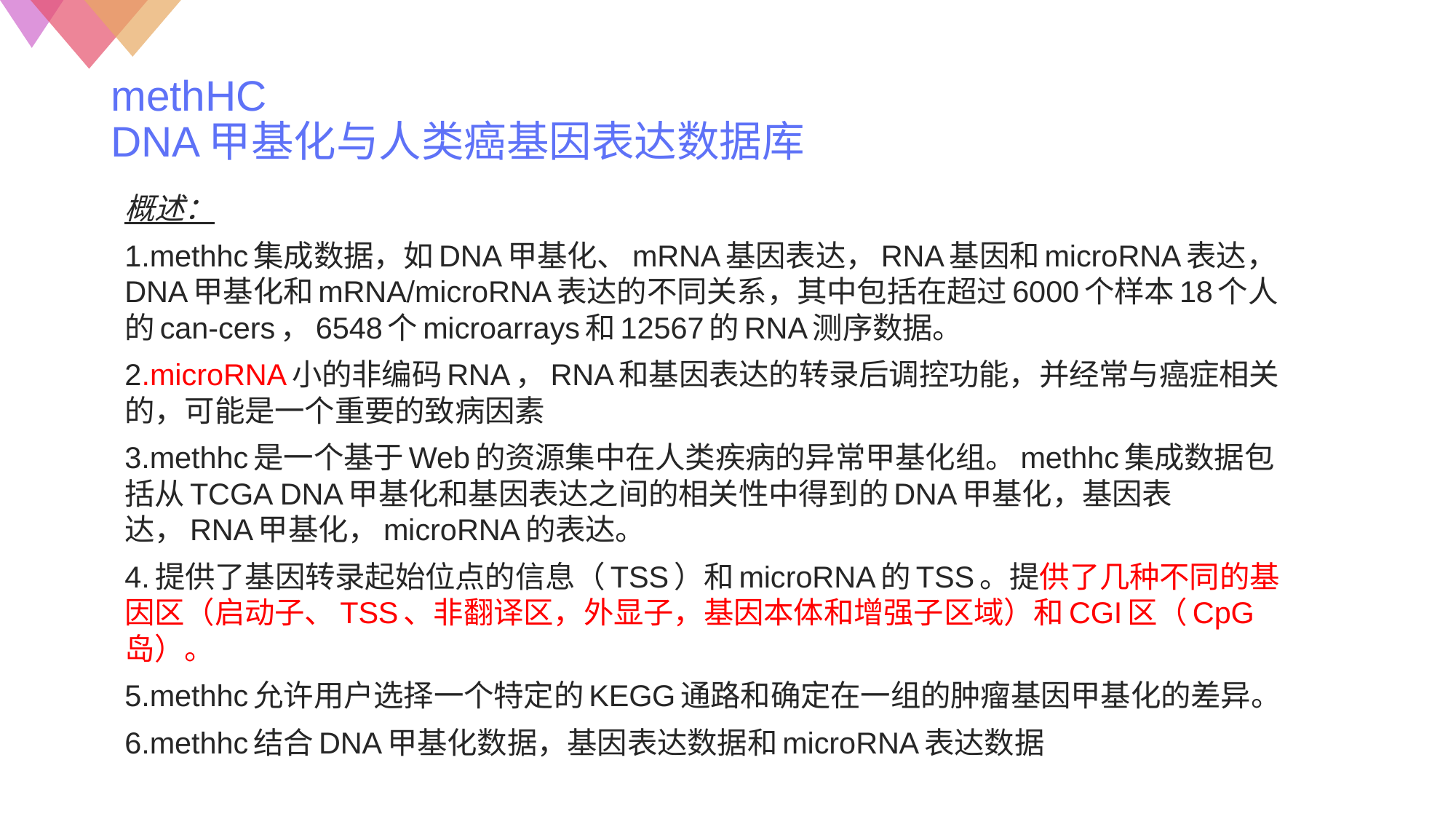

# methHC DNA甲基化与人类癌基因表达数据库
概述：
1.methhc集成数据，如DNA甲基化、mRNA基因表达，RNA基因和microRNA表达，DNA甲基化和mRNA/microRNA表达的不同关系，其中包括在超过6000个样本18个人的can-cers，6548个microarrays和12567的RNA测序数据。
2.microRNA小的非编码RNA，RNA和基因表达的转录后调控功能，并经常与癌症相关的，可能是一个重要的致病因素
3.methhc是一个基于Web的资源集中在人类疾病的异常甲基化组。methhc集成数据包括从TCGA DNA甲基化和基因表达之间的相关性中得到的DNA甲基化，基因表达，RNA甲基化，microRNA的表达。
4.提供了基因转录起始位点的信息（TSS）和microRNA的TSS。提供了几种不同的基因区（启动子、TSS、非翻译区，外显子，基因本体和增强子区域）和CGI区（CpG岛）。
5.methhc允许用户选择一个特定的KEGG通路和确定在一组的肿瘤基因甲基化的差异。
6.methhc结合DNA甲基化数据，基因表达数据和microRNA表达数据